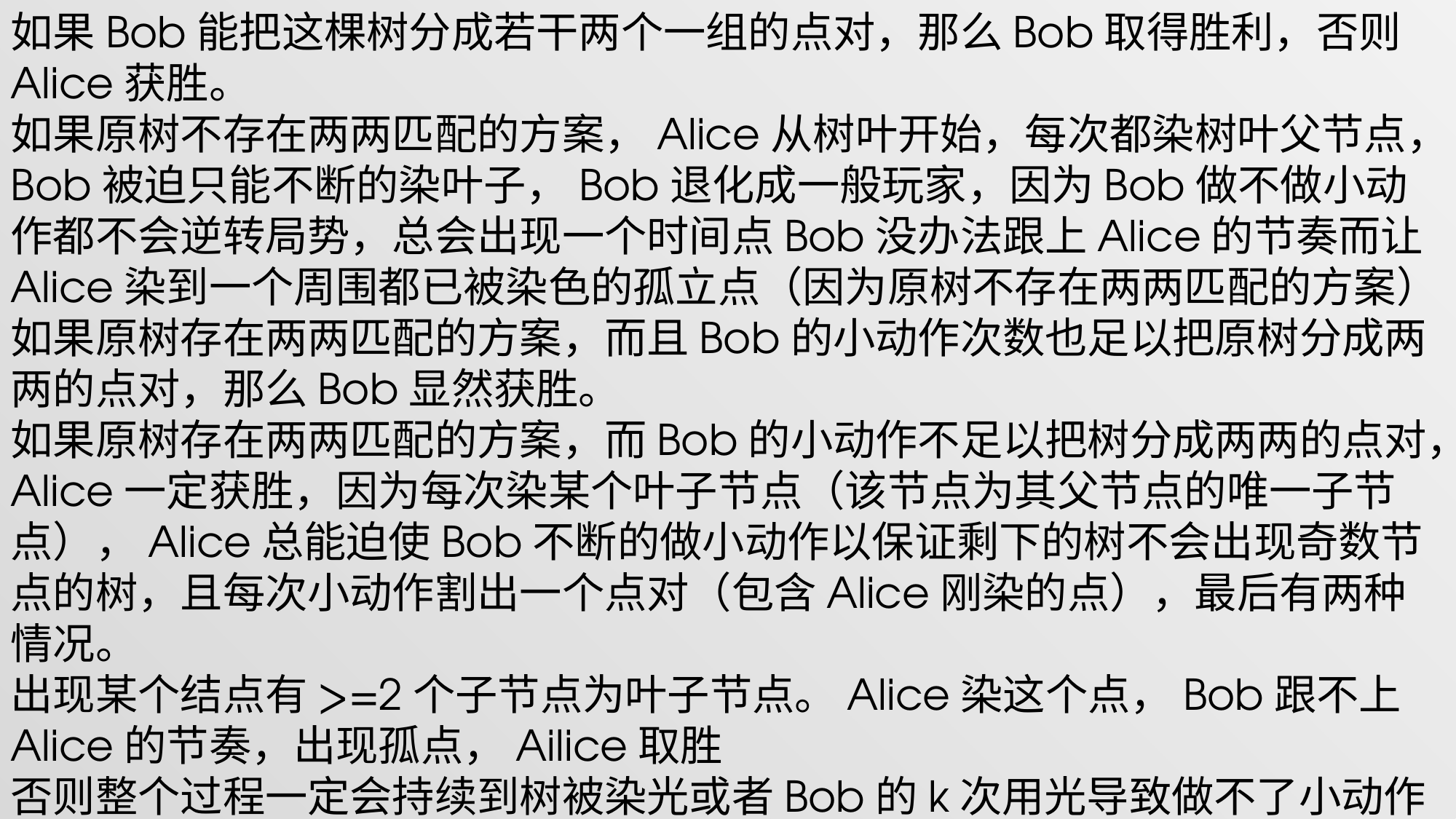

如果Bob能把这棵树分成若干两个一组的点对，那么Bob取得胜利，否则Alice获胜。
如果原树不存在两两匹配的方案，Alice从树叶开始，每次都染树叶父节点，Bob被迫只能不断的染叶子，Bob退化成一般玩家，因为Bob做不做小动作都不会逆转局势，总会出现一个时间点Bob没办法跟上Alice的节奏而让Alice染到一个周围都已被染色的孤立点（因为原树不存在两两匹配的方案）
如果原树存在两两匹配的方案，而且Bob的小动作次数也足以把原树分成两两的点对，那么Bob显然获胜。
如果原树存在两两匹配的方案，而Bob的小动作不足以把树分成两两的点对，Alice一定获胜，因为每次染某个叶子节点（该节点为其父节点的唯一子节点），Alice总能迫使Bob不断的做小动作以保证剩下的树不会出现奇数节点的树，且每次小动作割出一个点对（包含Alice刚染的点），最后有两种情况。
出现某个结点有>=2个子节点为叶子节点。Alice染这个点，Bob跟不上Alice的节奏，出现孤点，Ailice取胜
否则整个过程一定会持续到树被染光或者Bob的k次用光导致做不了小动作进而被迫割出一块size为奇数的子树（这棵树显然没办法两两匹配）而败北。